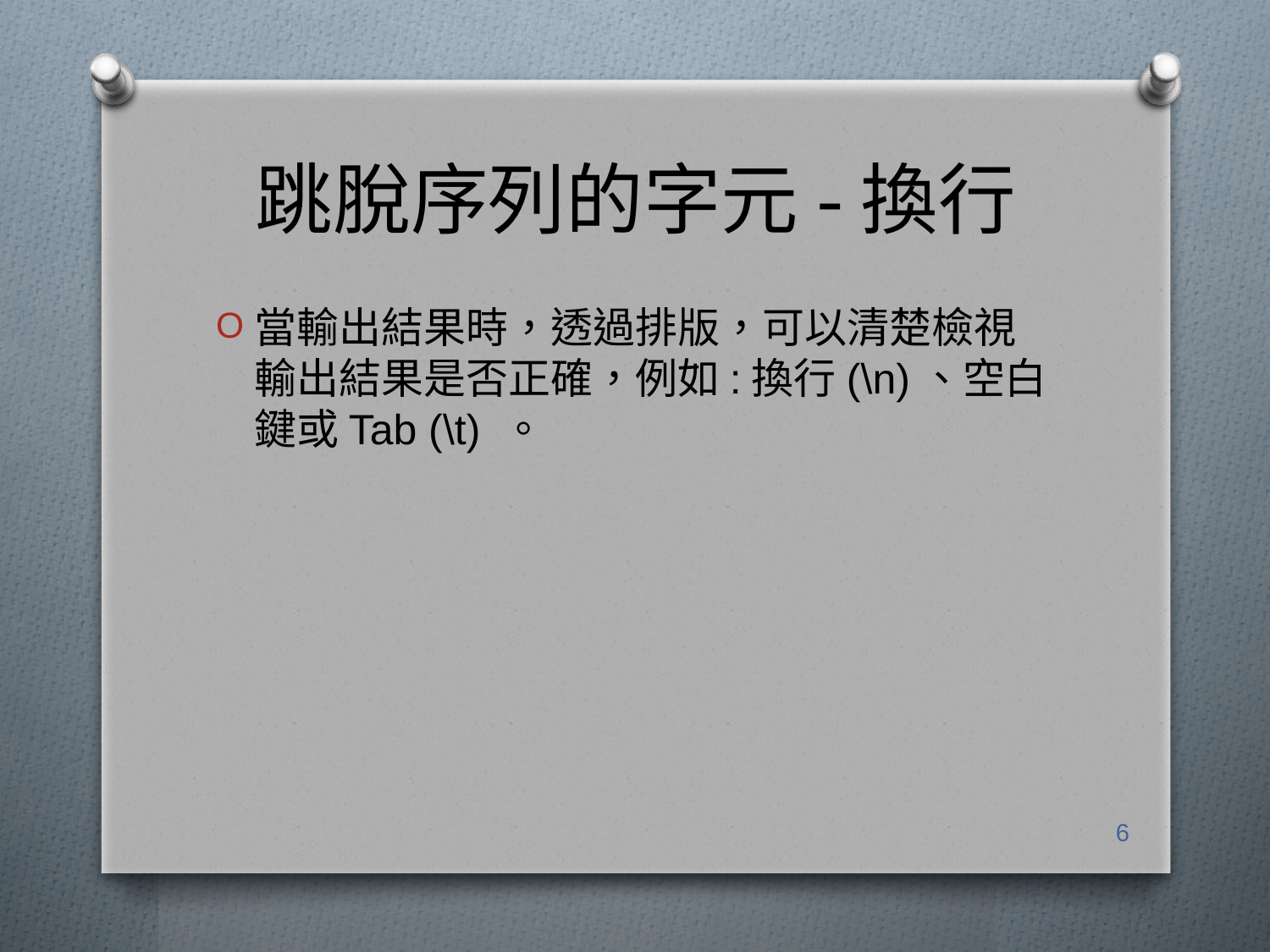

# 跳脫序列的字元-換行
當輸出結果時，透過排版，可以清楚檢視輸出結果是否正確，例如:換行(\n)、空白鍵或Tab (\t) 。
6